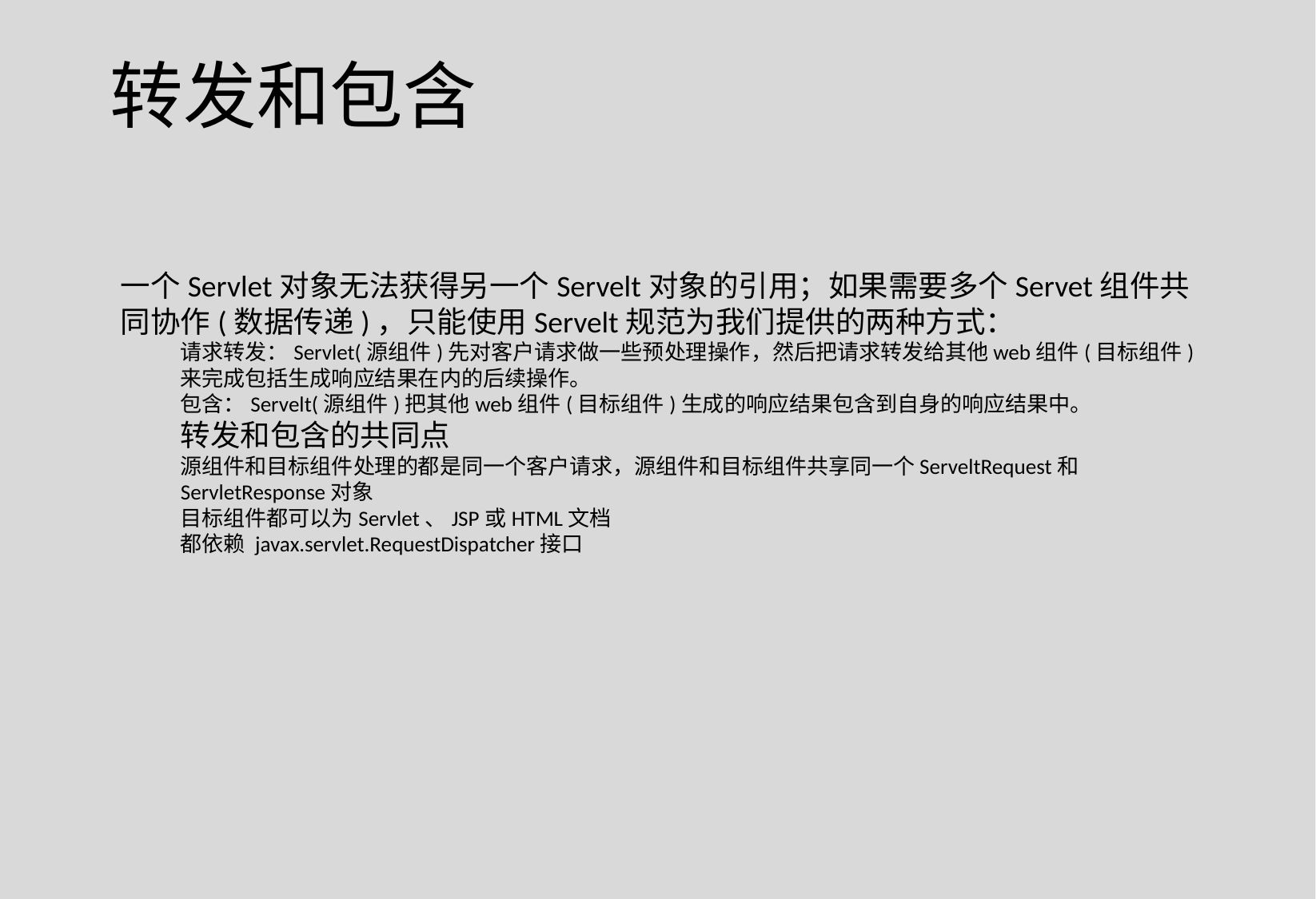

转发和包含
一个Servlet对象无法获得另一个Servelt对象的引用；如果需要多个Servet组件共同协作(数据传递)，只能使用Servelt规范为我们提供的两种方式：
请求转发：Servlet(源组件)先对客户请求做一些预处理操作，然后把请求转发给其他web组件(目标组件)来完成包括生成响应结果在内的后续操作。
包含：Servelt(源组件)把其他web组件(目标组件)生成的响应结果包含到自身的响应结果中。
转发和包含的共同点
源组件和目标组件处理的都是同一个客户请求，源组件和目标组件共享同一个ServeltRequest和ServletResponse对象
目标组件都可以为Servlet、JSP或HTML文档
都依赖 javax.servlet.RequestDispatcher接口